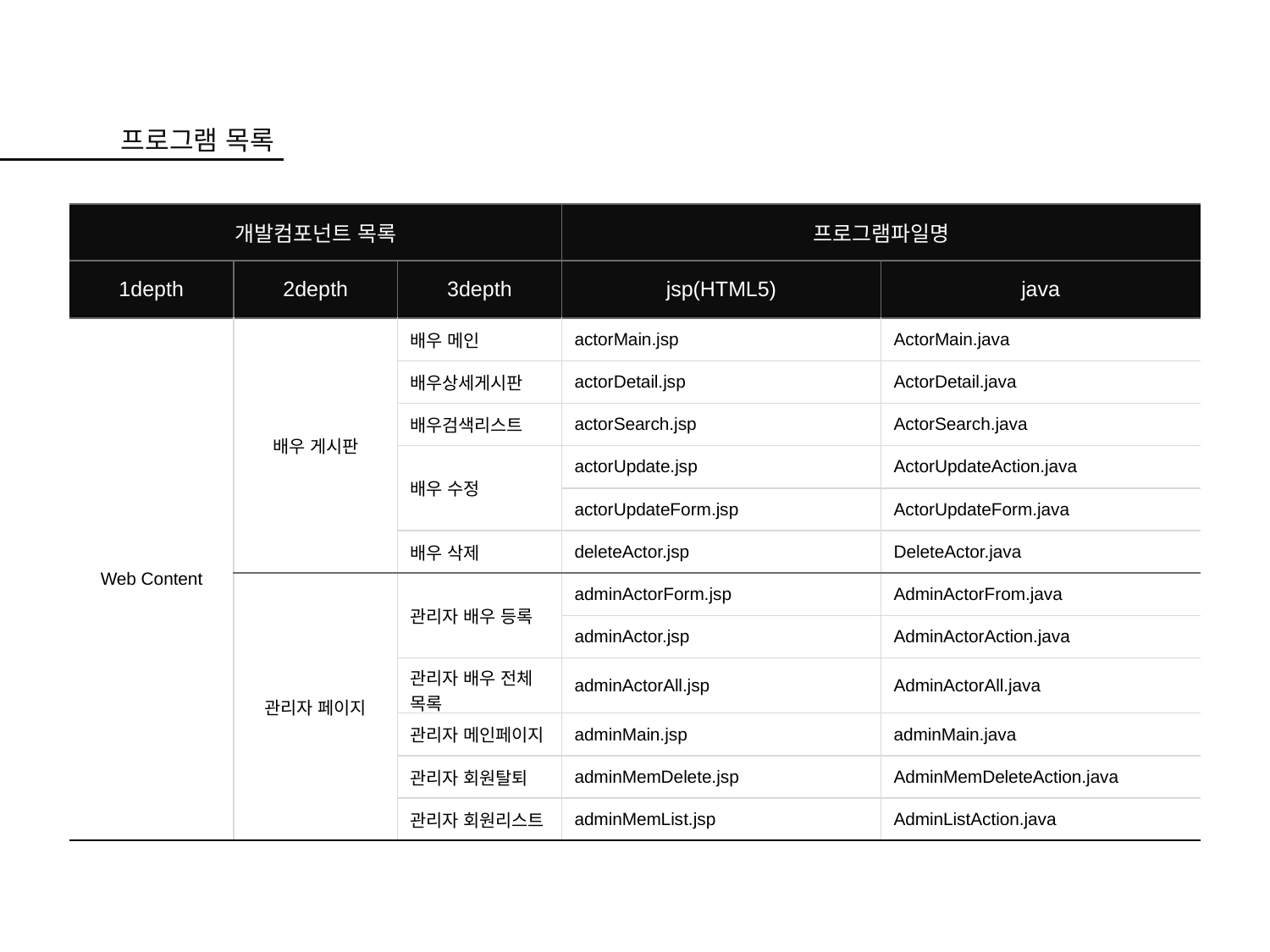

프로그램 목록
| 개발컴포넌트 목록 |  |  | 프로그램파일명 |  |
| --- | --- | --- | --- | --- |
| 1depth | 2depth | 3depth | jsp(HTML5) | java |
| Web Content | 배우 게시판 | 배우 메인 | actorMain.jsp | ActorMain.java |
|  |  | 배우상세게시판 | actorDetail.jsp | ActorDetail.java |
|  |  | 배우검색리스트 | actorSearch.jsp | ActorSearch.java |
|  |  | 배우 수정 | actorUpdate.jsp | ActorUpdateAction.java |
|  |  |  | actorUpdateForm.jsp | ActorUpdateForm.java |
|  |  | 배우 삭제 | deleteActor.jsp | DeleteActor.java |
|  | 관리자 페이지 | 관리자 배우 등록 | adminActorForm.jsp | AdminActorFrom.java |
|  |  |  | adminActor.jsp | AdminActorAction.java |
|  |  | 관리자 배우 전체 목록 | adminActorAll.jsp | AdminActorAll.java |
|  |  | 관리자 메인페이지 | adminMain.jsp | adminMain.java |
|  |  | 관리자 회원탈퇴 | adminMemDelete.jsp | AdminMemDeleteAction.java |
|  |  | 관리자 회원리스트 | adminMemList.jsp | AdminListAction.java |